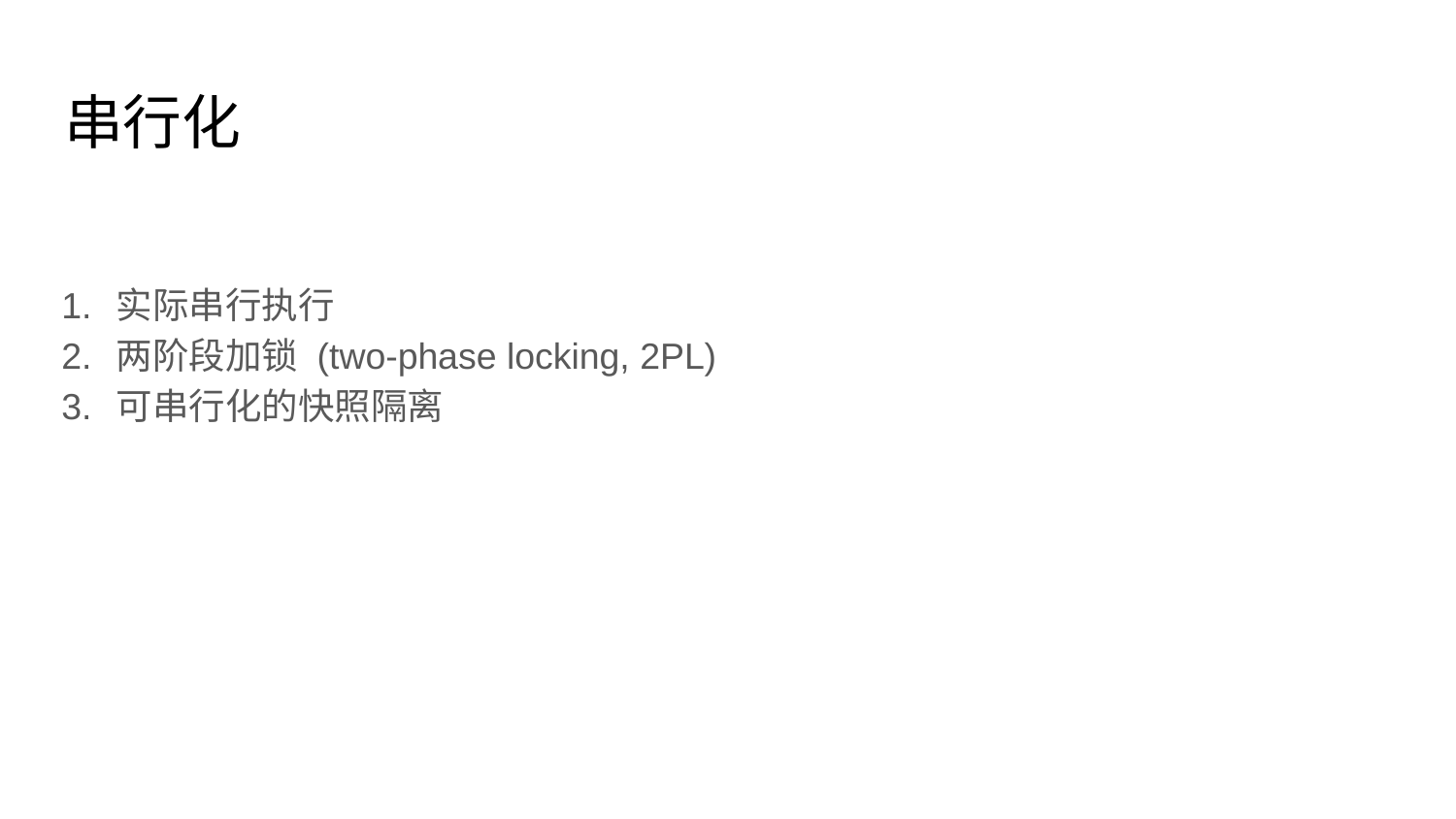

# 串行化
实际串行执行
两阶段加锁 (two-phase locking, 2PL)
可串行化的快照隔离